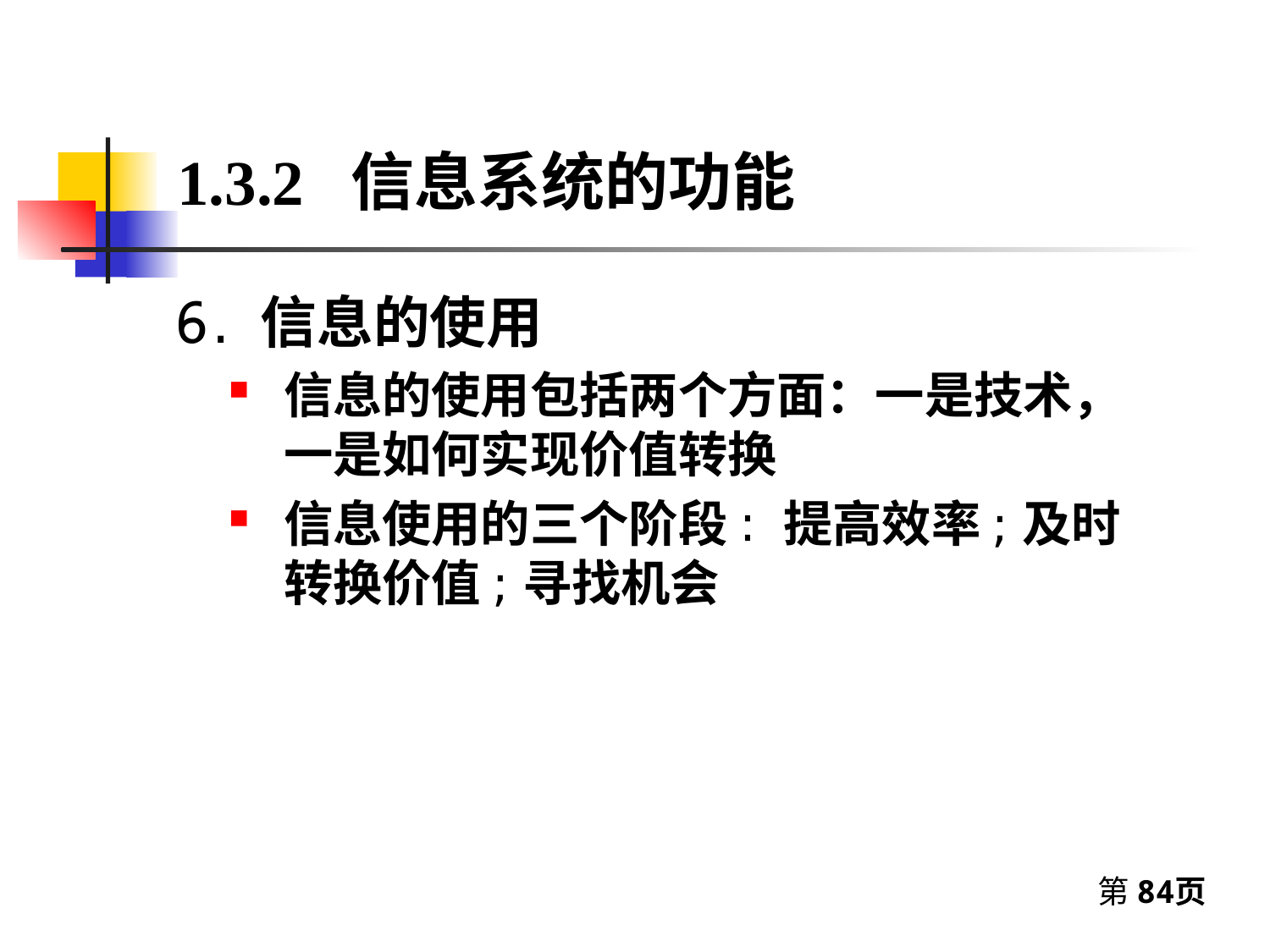

1.3.2  信息系统的功能
6. 信息的使用
信息的使用包括两个方面：一是技术，一是如何实现价值转换
信息使用的三个阶段: 提高效率;及时转换价值;寻找机会